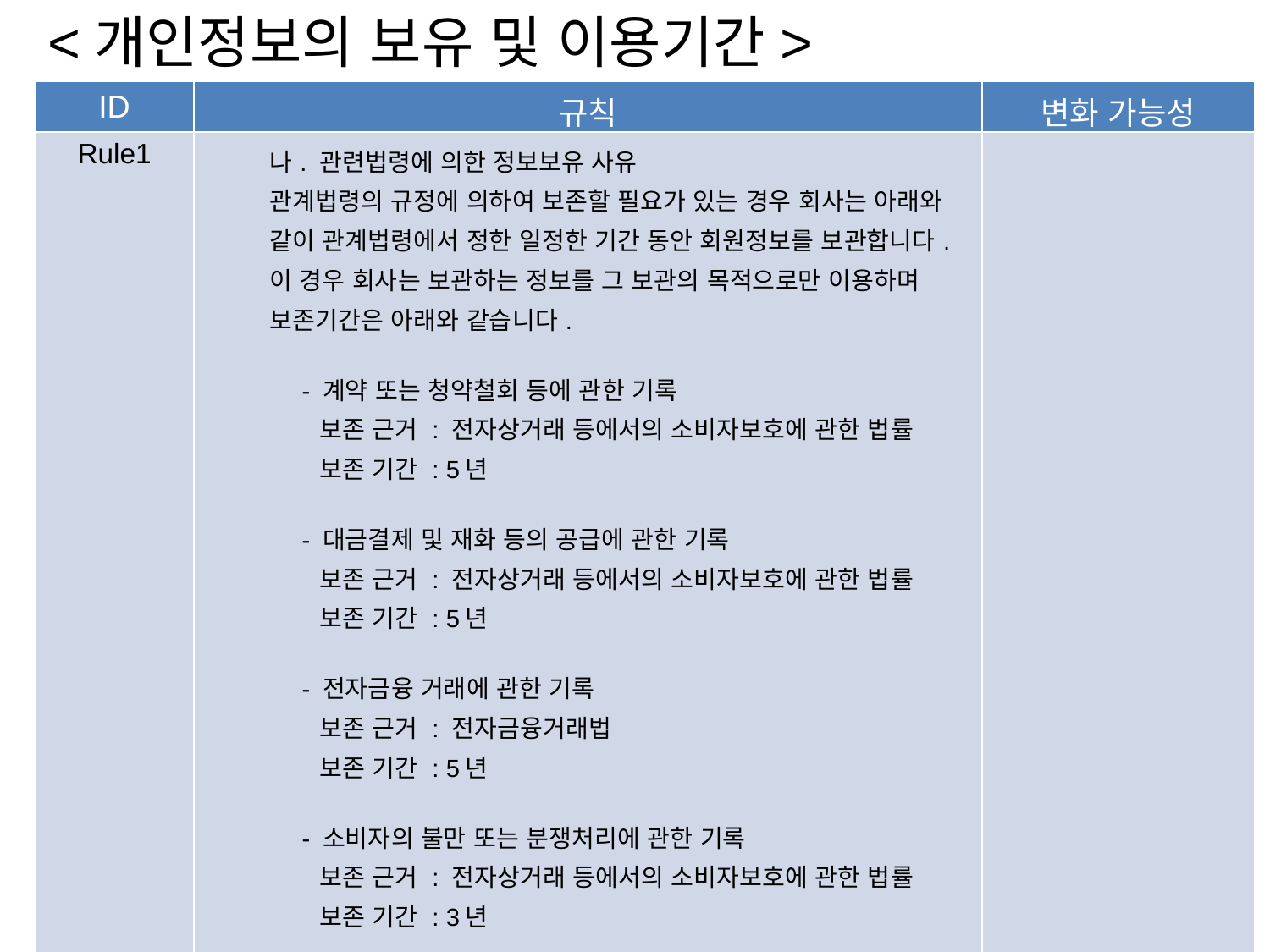

<개인정보의 보유 및 이용기간>
| ID | 규칙 | 변화 가능성 |
| --- | --- | --- |
| Rule1 | 나. 관련법령에 의한 정보보유 사유 관계법령의 규정에 의하여 보존할 필요가 있는 경우 회사는 아래와 같이 관계법령에서 정한 일정한 기간 동안 회원정보를 보관합니다. 이 경우 회사는 보관하는 정보를 그 보관의 목적으로만 이용하며 보존기간은 아래와 같습니다. 　- 계약 또는 청약철회 등에 관한 기록 　　보존 근거 : 전자상거래 등에서의 소비자보호에 관한 법률 　　보존 기간 : 5년 　- 대금결제 및 재화 등의 공급에 관한 기록 　　보존 근거 : 전자상거래 등에서의 소비자보호에 관한 법률 　　보존 기간 : 5년 　- 전자금융 거래에 관한 기록 　　보존 근거 : 전자금융거래법 　　보존 기간 : 5년 　- 소비자의 불만 또는 분쟁처리에 관한 기록 　　보존 근거 : 전자상거래 등에서의 소비자보호에 관한 법률 　　보존 기간 : 3년 　- 웹사이트 방문기록 　　보존 근거 : 통신비밀보호법 　　보존 기간 : 3개월 |  |